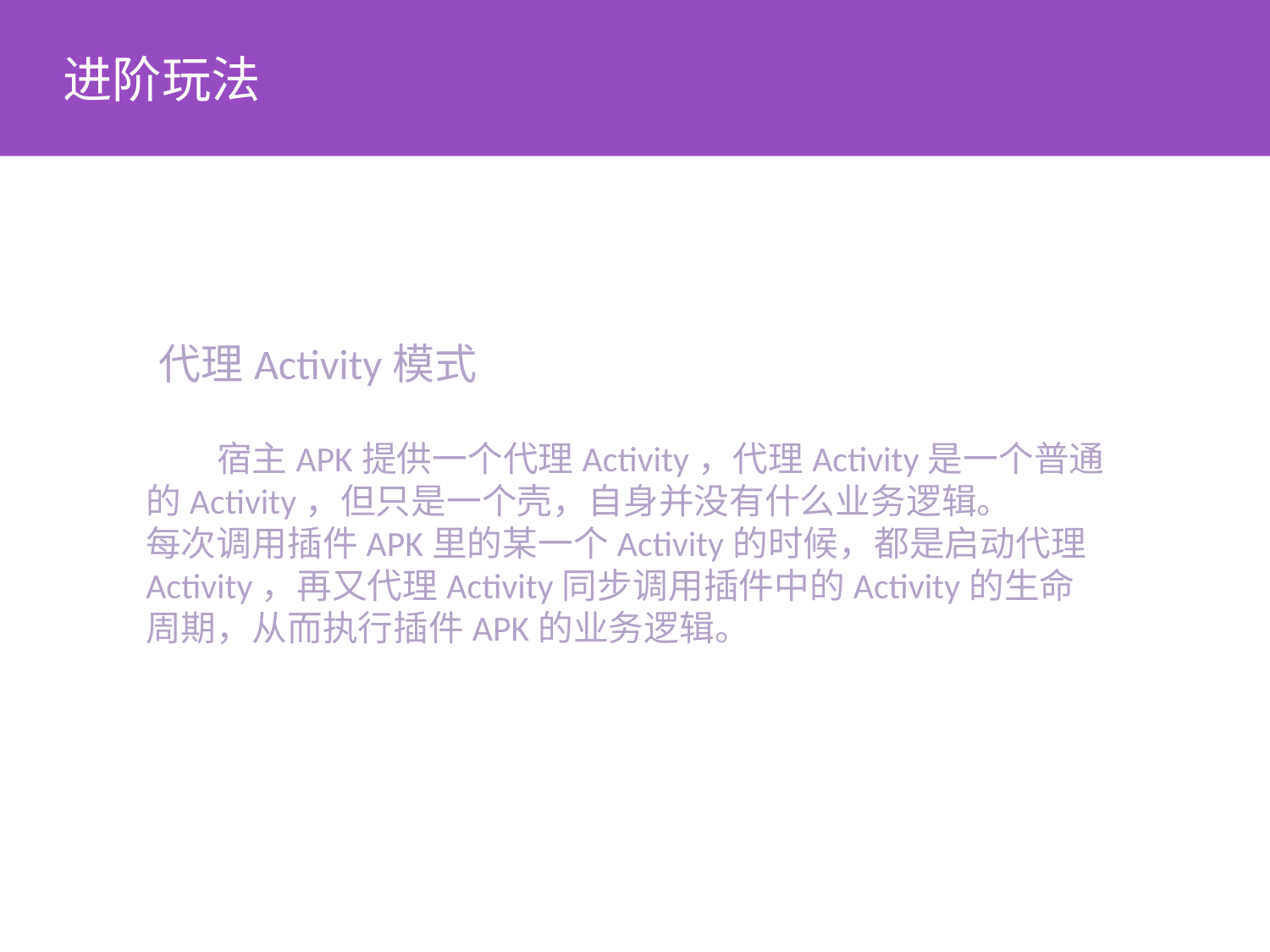

进阶玩法
代理Activity模式
        宿主APK提供一个代理Activity，代理Activity是一个普通
的Activity，但只是一个壳，自身并没有什么业务逻辑。
每次调用插件APK里的某一个Activity的时候，都是启动代理
Activity，再又代理Activity同步调用插件中的Activity的生命
周期，从而执行插件APK的业务逻辑。